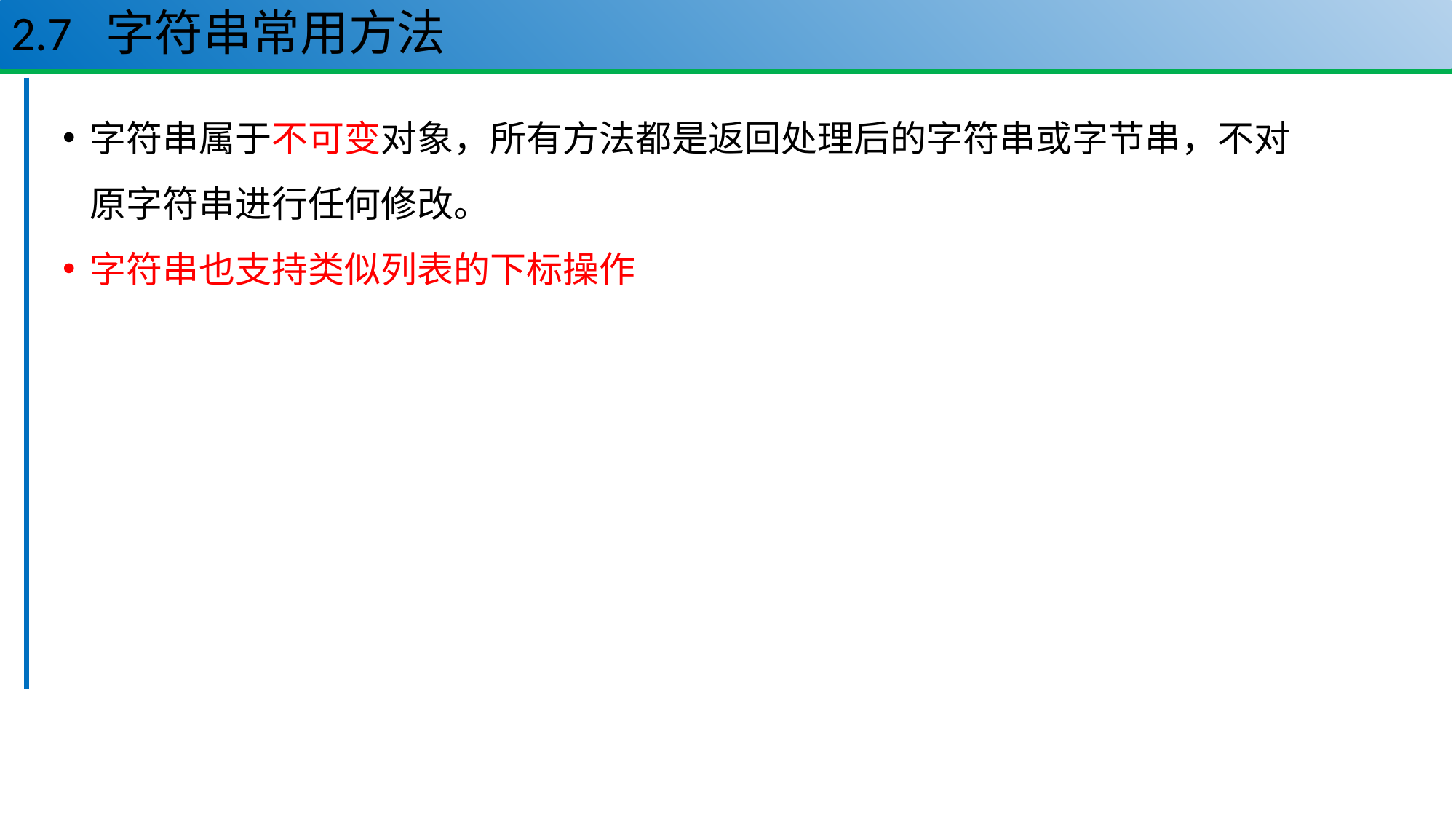

# 2.7  字符串常用方法
40
字符串属于不可变对象，所有方法都是返回处理后的字符串或字节串，不对原字符串进行任何修改。
字符串也支持类似列表的下标操作